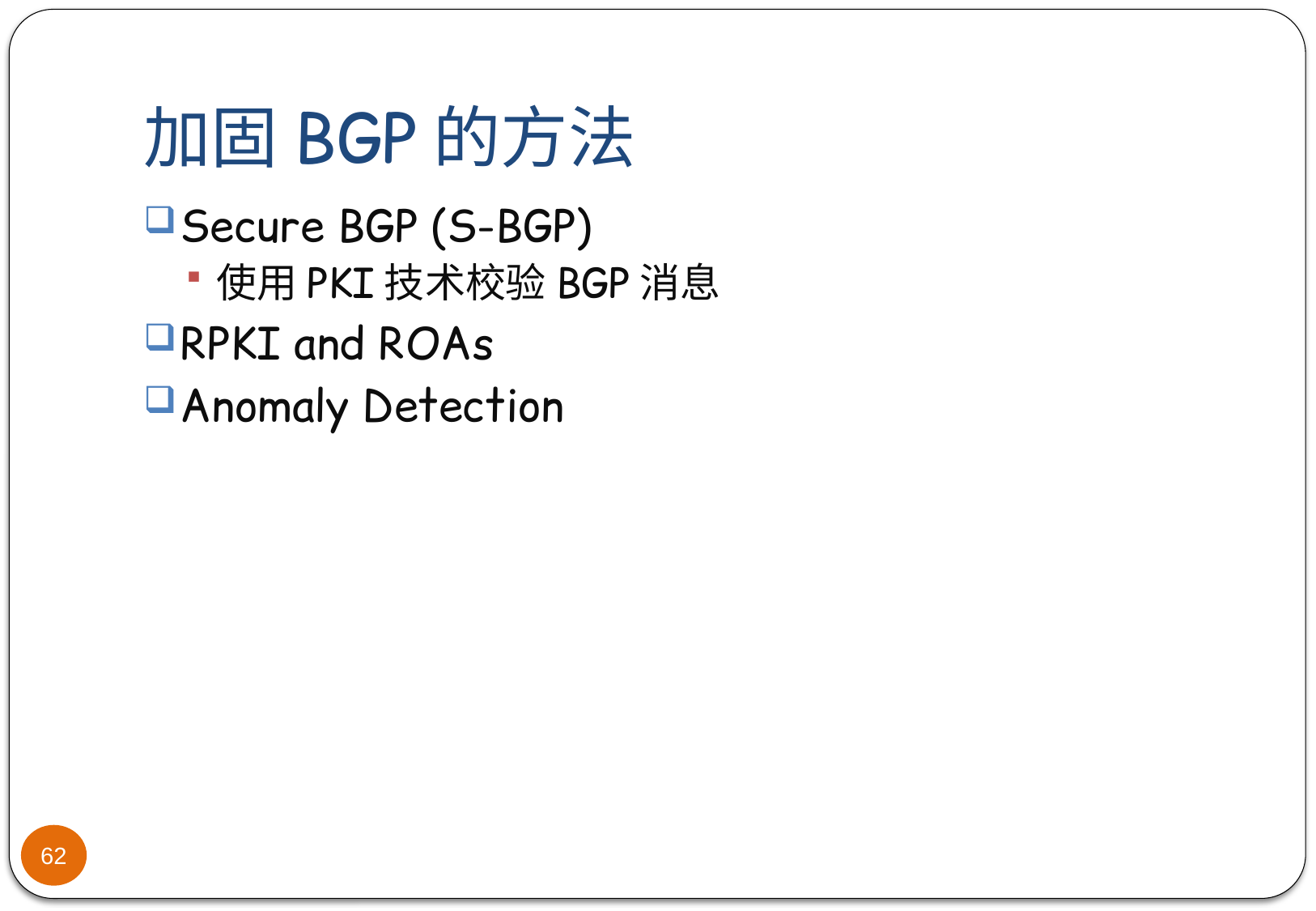

# 加固BGP的方法
Secure BGP (S-BGP)
使用PKI技术校验BGP消息
RPKI and ROAs
Anomaly Detection
62